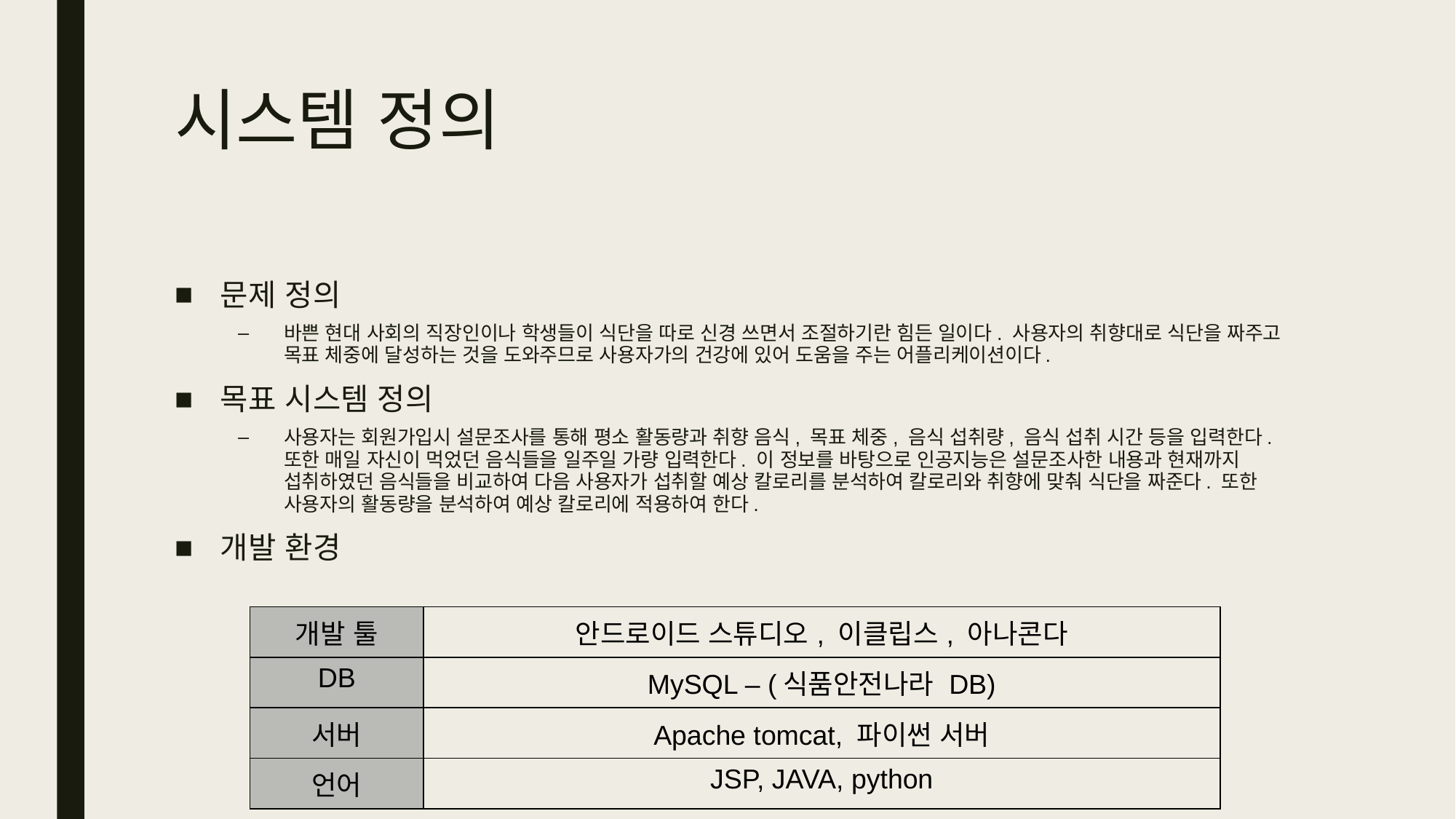

# 시스템 정의
문제 정의
바쁜 현대 사회의 직장인이나 학생들이 식단을 따로 신경 쓰면서 조절하기란 힘든 일이다. 사용자의 취향대로 식단을 짜주고 목표 체중에 달성하는 것을 도와주므로 사용자가의 건강에 있어 도움을 주는 어플리케이션이다.
목표 시스템 정의
사용자는 회원가입시 설문조사를 통해 평소 활동량과 취향 음식, 목표 체중, 음식 섭취량, 음식 섭취 시간 등을 입력한다. 또한 매일 자신이 먹었던 음식들을 일주일 가량 입력한다. 이 정보를 바탕으로 인공지능은 설문조사한 내용과 현재까지 섭취하였던 음식들을 비교하여 다음 사용자가 섭취할 예상 칼로리를 분석하여 칼로리와 취향에 맞춰 식단을 짜준다. 또한 사용자의 활동량을 분석하여 예상 칼로리에 적용하여 한다.
개발 환경
| 개발 툴 | 안드로이드 스튜디오, 이클립스, 아나콘다 |
| --- | --- |
| DB | MySQL – (식품안전나라 DB) |
| 서버 | Apache tomcat, 파이썬 서버 |
| 언어 | JSP, JAVA, python |